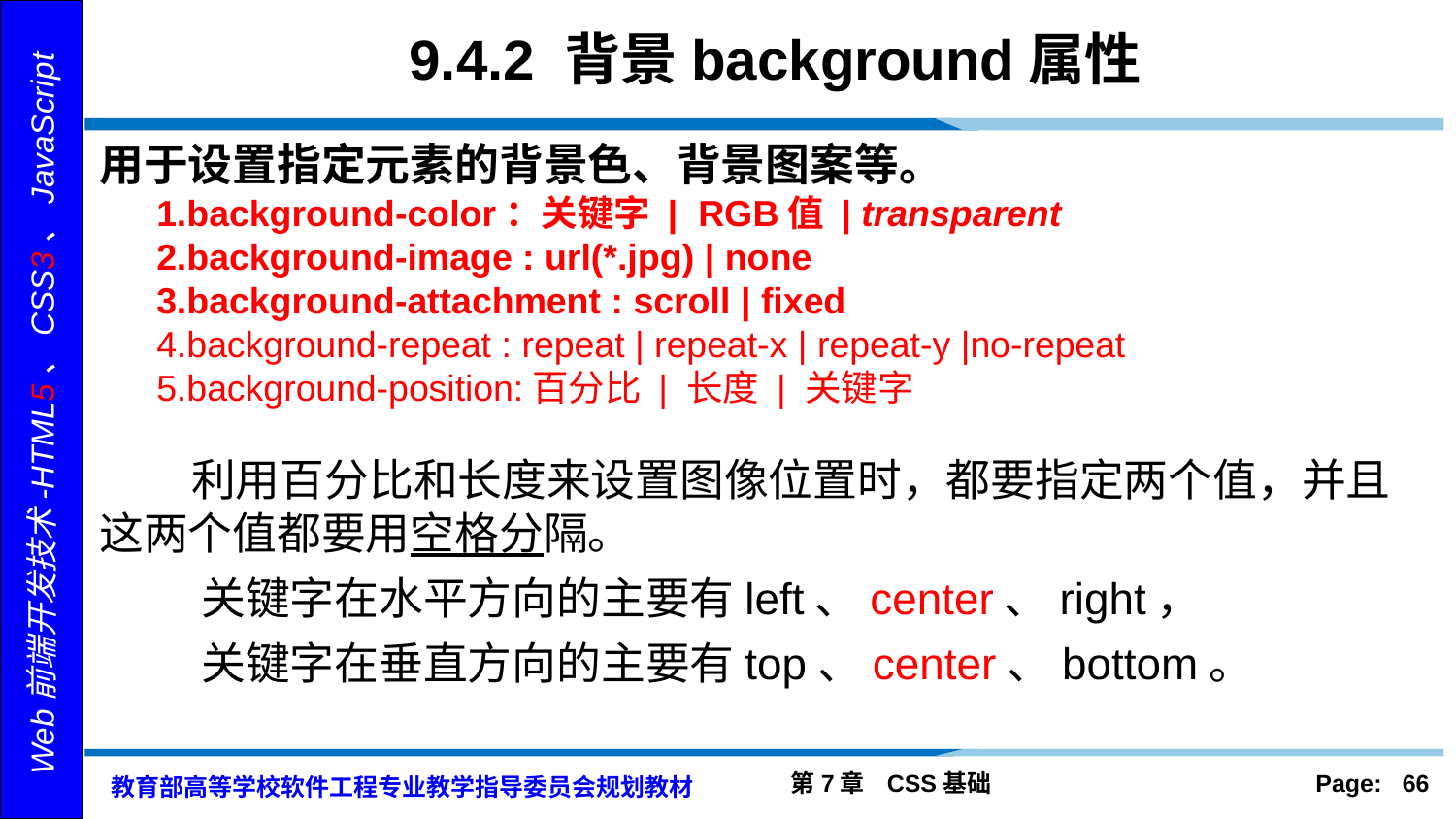

# 9.4.2 背景background属性
用于设置指定元素的背景色、背景图案等。
1.background-color：关键字 |  RGB值 | transparent
2.background-image : url(*.jpg) | none
3.background-attachment : scroll | fixed
4.background-repeat : repeat | repeat-x | repeat-y |no-repeat
5.background-position:百分比 | 长度 | 关键字

 利用百分比和长度来设置图像位置时，都要指定两个值，并且这两个值都要用空格分隔。
  关键字在水平方向的主要有left、center、right，
  关键字在垂直方向的主要有top、center、bottom。